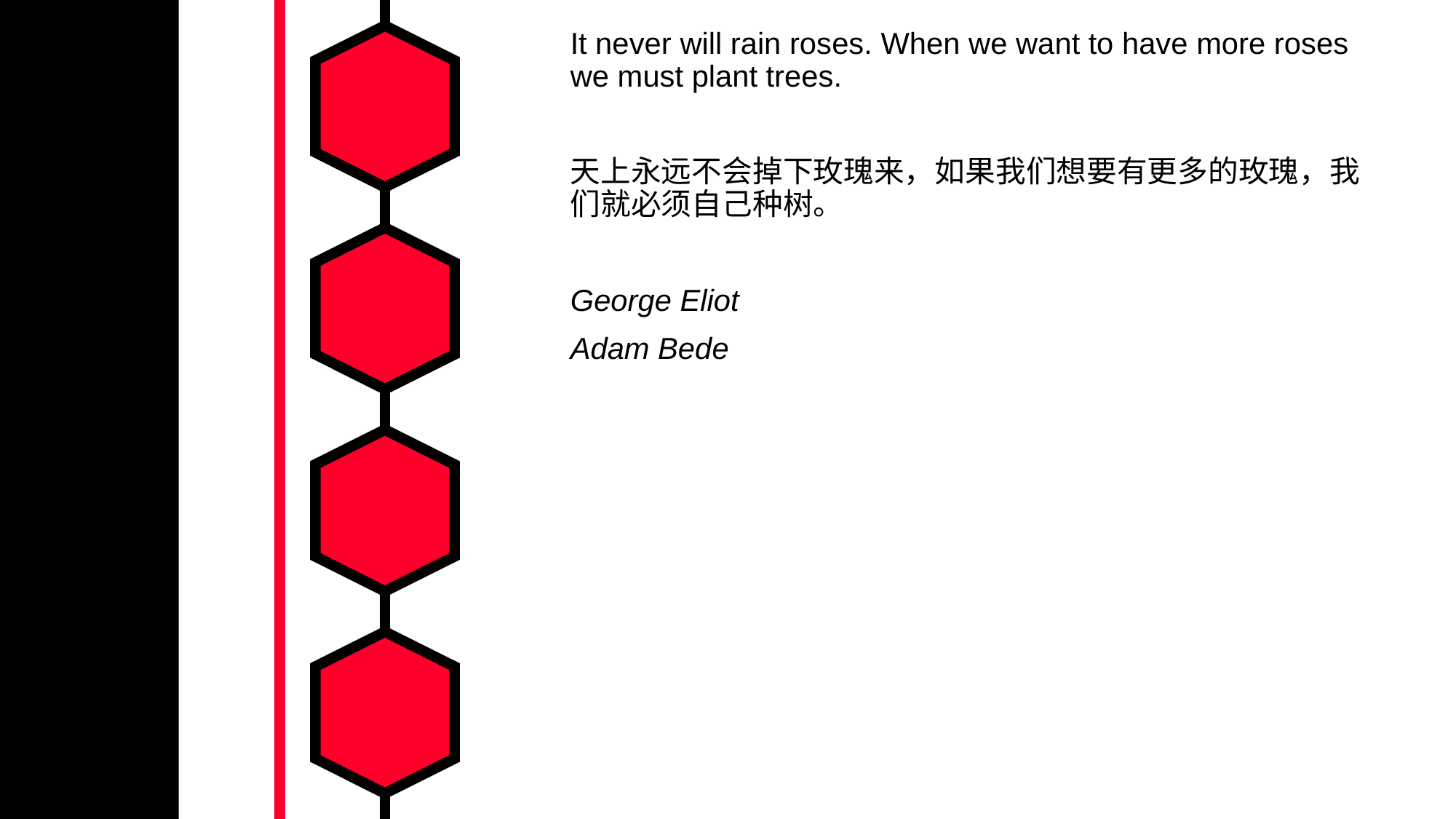

#
It never will rain roses. When we want to have more roses we must plant trees.

天上永远不会掉下玫瑰来，如果我们想要有更多的玫瑰，我们就必须自己种树。

George Eliot
Adam Bede